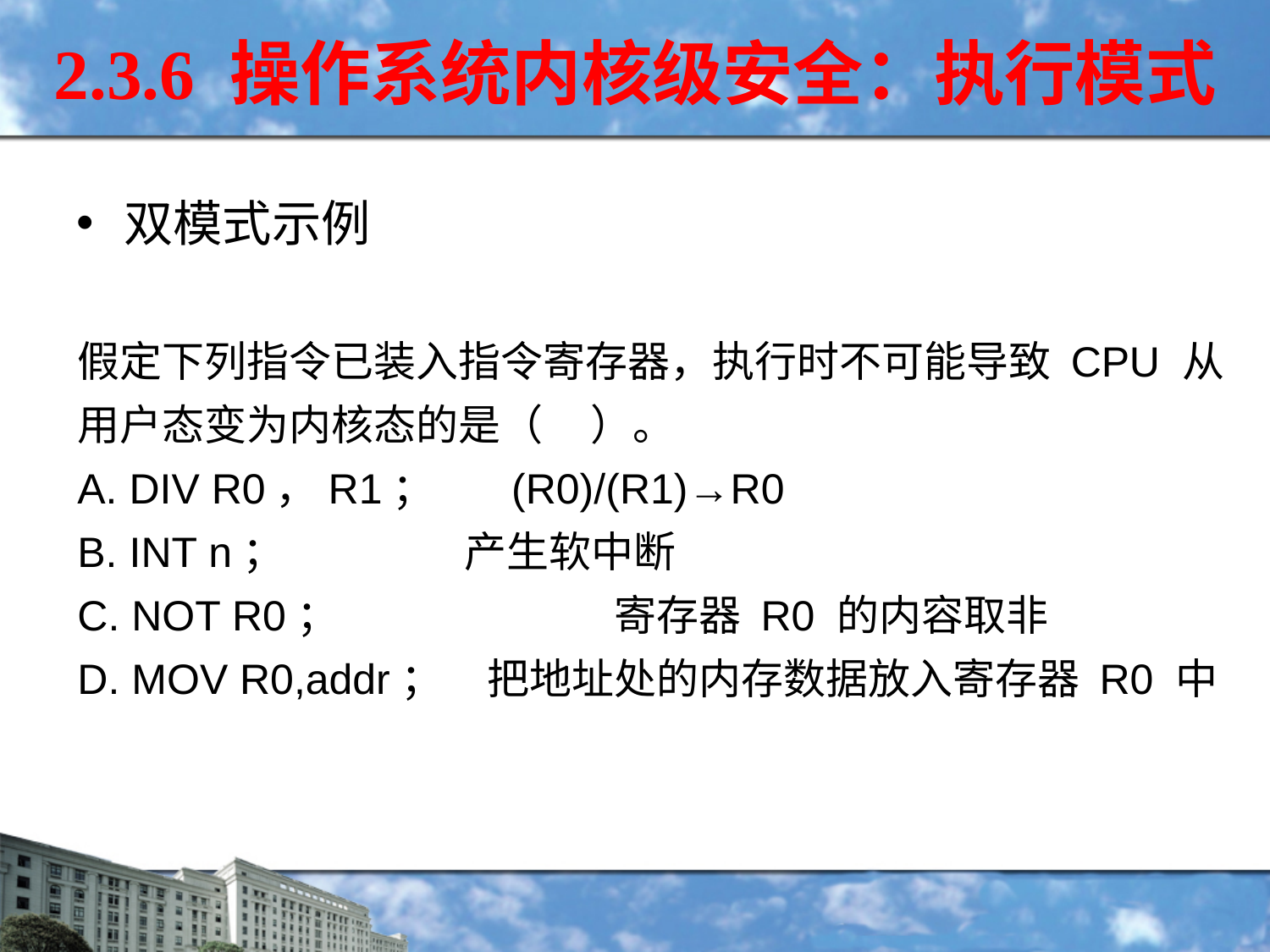

2.3.6 操作系统内核级安全：执行模式
双模式示例
假定下列指令已装入指令寄存器，执行时不可能导致 CPU 从用户态变为内核态的是（     ）。
A. DIV R0，R1；       (R0)/(R1)→R0
B. INT n；	              产生软中断
C. NOT R0；		   寄存器 R0 的内容取非
D. MOV R0,addr；	   把地址处的内存数据放入寄存器 R0 中